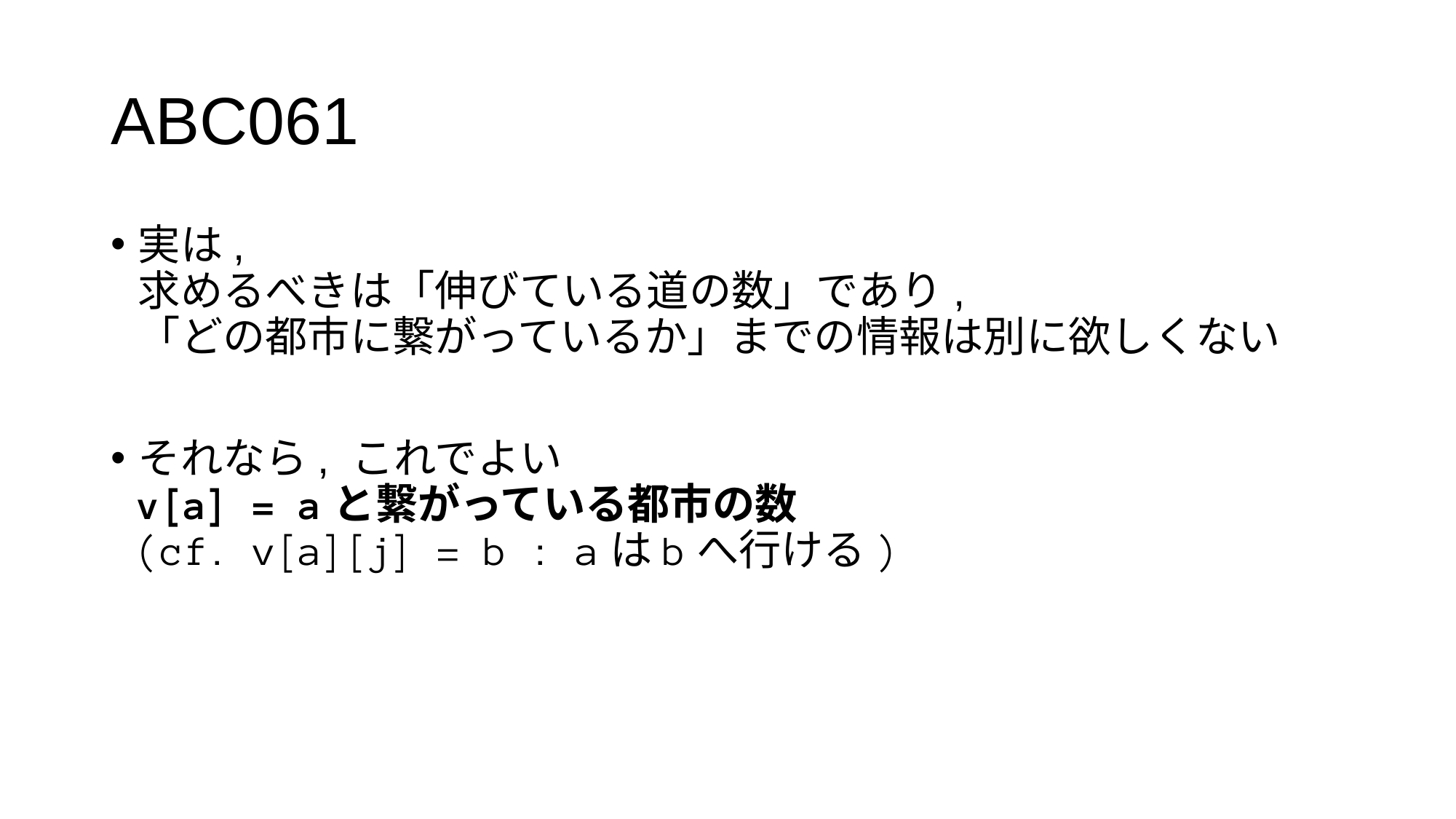

# ABC061
実は,
求めるべきは「伸びている道の数」であり,
「どの都市に繋がっているか」までの情報は別に欲しくない

それなら, これでよい
v[a] = aと繋がっている都市の数
(cf. v[a][j] = b : aはbへ行ける)